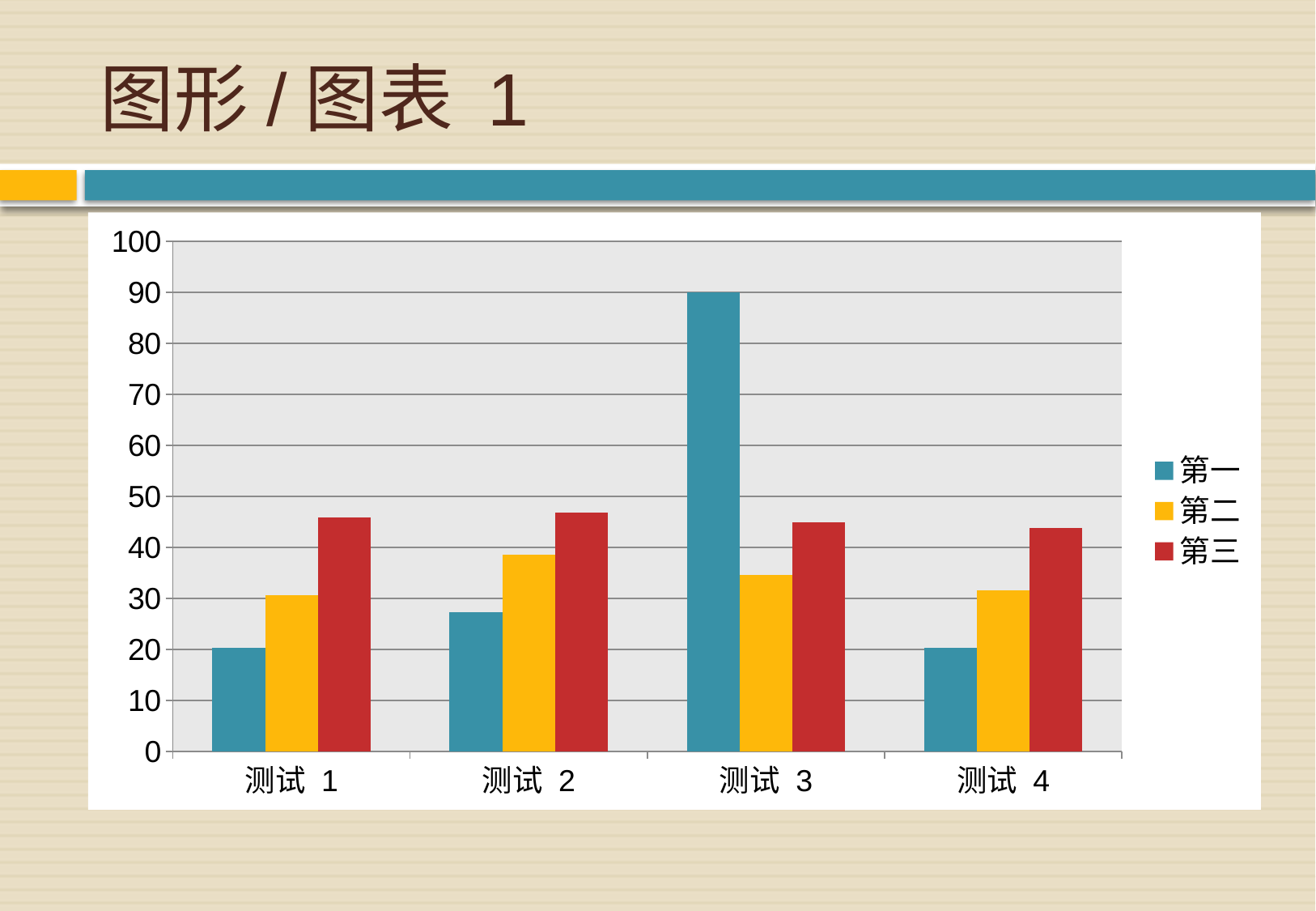

# 图形/图表 1

### Chart

| Category | 第一 | 第二 | 第三 |
|---|---|---|---|
| 测试 1 | 20.4 | 30.6 | 45.9 |
| 测试 2 | 27.4 | 38.6 | 46.9 |
| 测试 3 | 90.0 | 34.6 | 45.0 |
| 测试 4 | 20.4 | 31.6 | 43.9 |